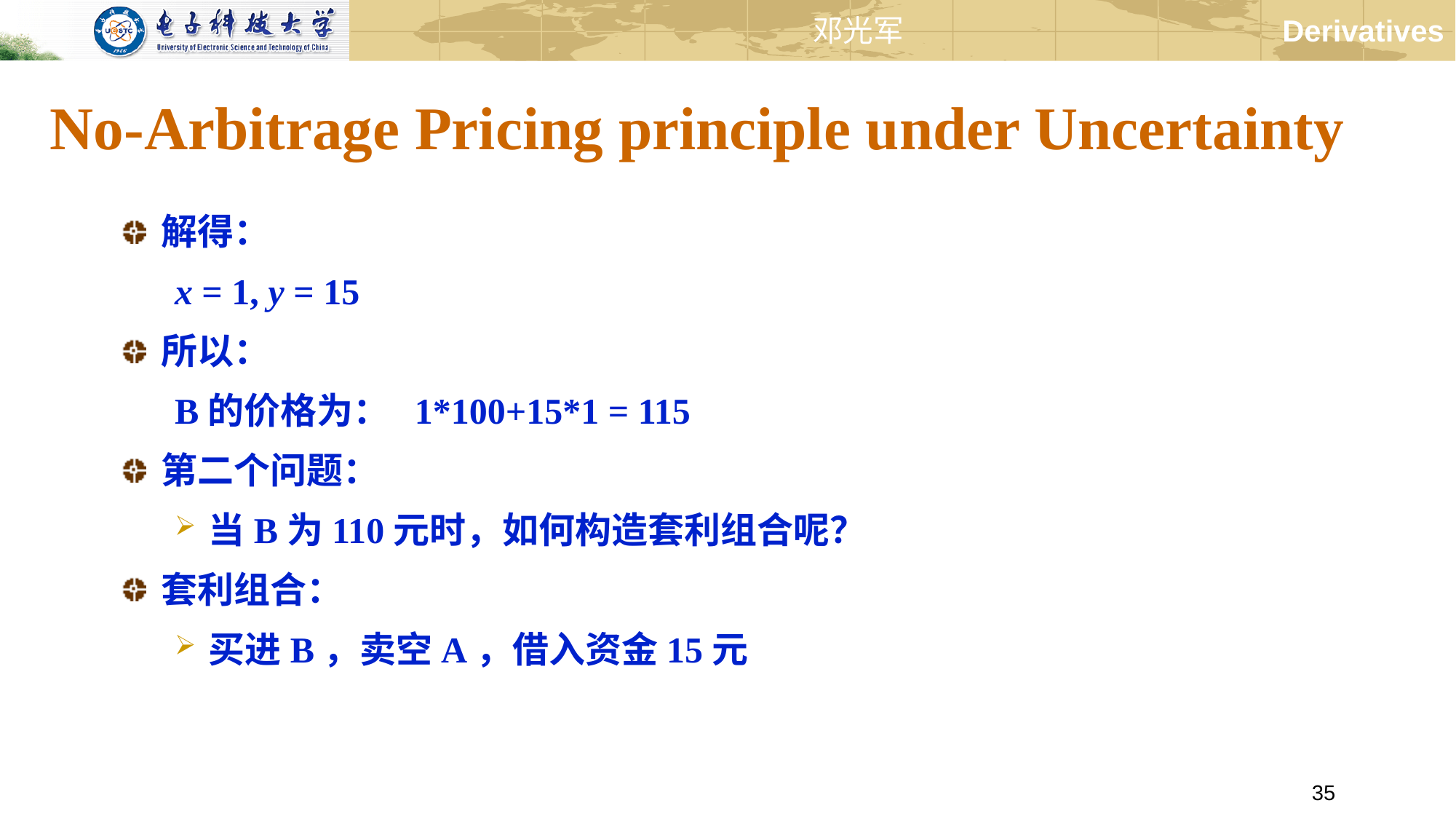

No-Arbitrage Pricing principle under Uncertainty
解得：
x = 1, y = 15
所以：
B的价格为：  1*100+15*1 = 115
第二个问题：
当B为110元时，如何构造套利组合呢？
套利组合：
买进B，卖空A，借入资金15元